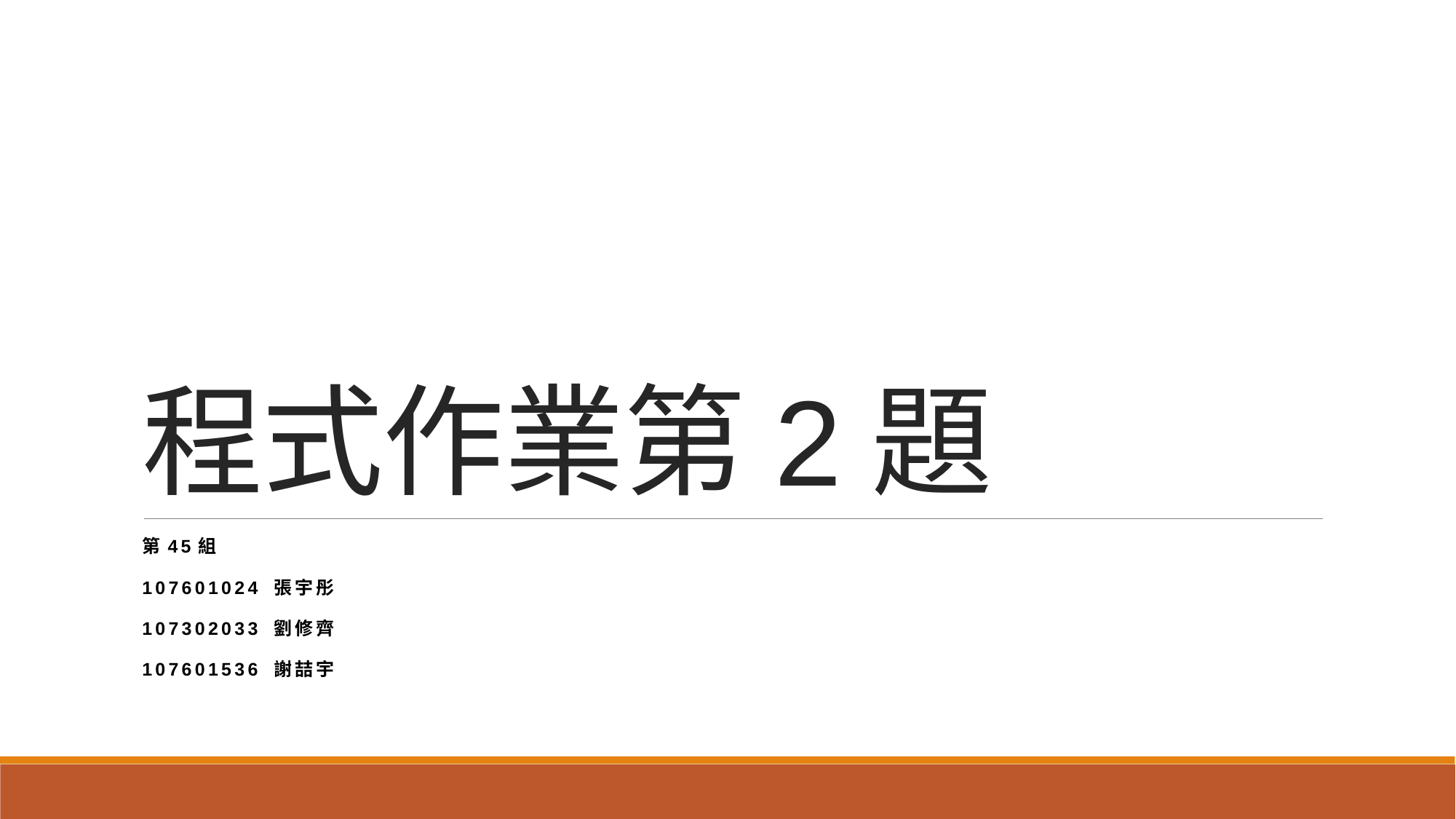

# 程式作業第2題
第45組
107601024 張宇彤
107302033 劉修齊
107601536 謝喆宇